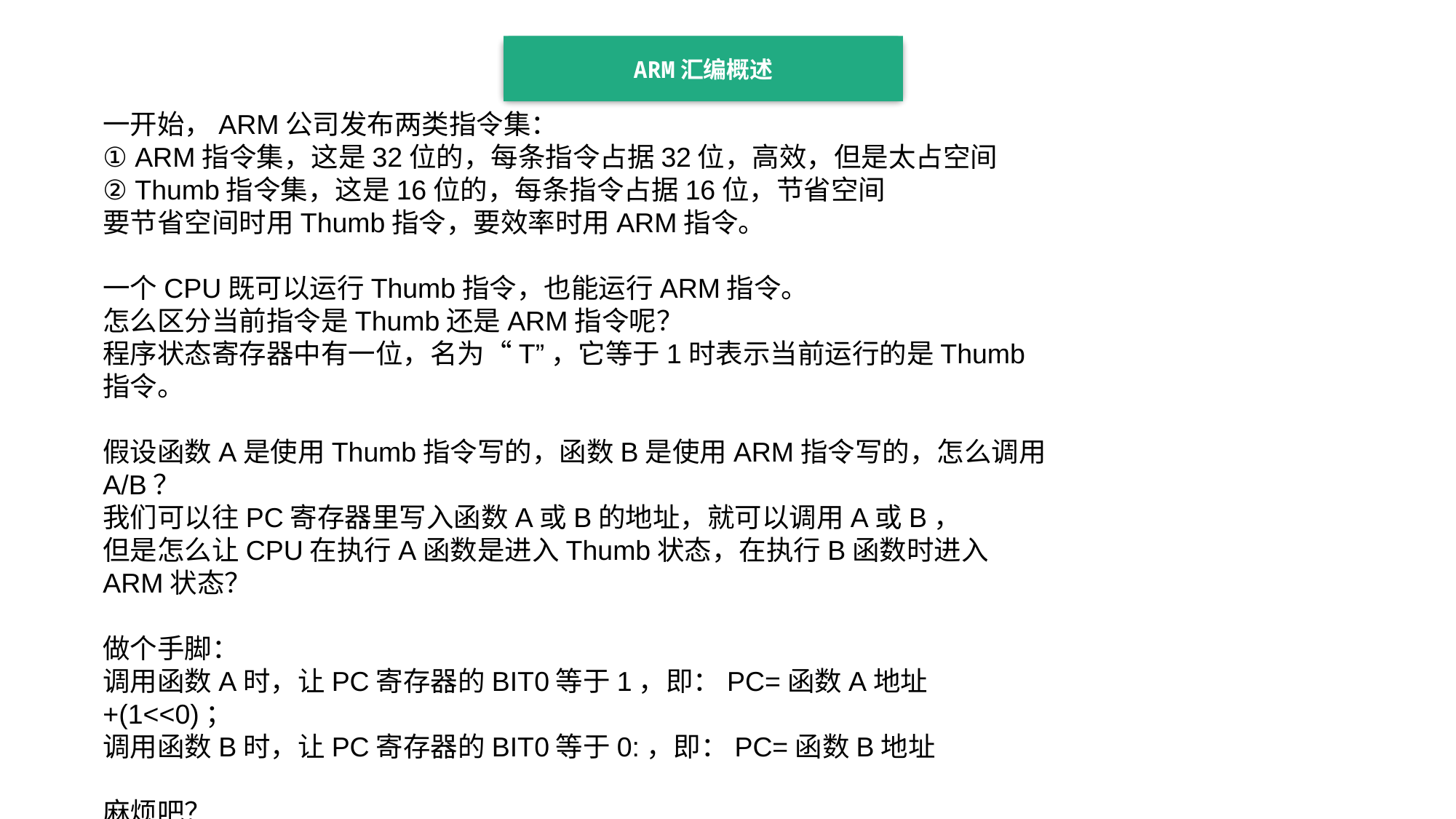

ARM汇编概述

一开始，ARM公司发布两类指令集：
① ARM指令集，这是32位的，每条指令占据32位，高效，但是太占空间
② Thumb指令集，这是16位的，每条指令占据16位，节省空间
要节省空间时用Thumb指令，要效率时用ARM指令。

一个CPU既可以运行Thumb指令，也能运行ARM指令。
怎么区分当前指令是Thumb还是ARM指令呢？
程序状态寄存器中有一位，名为“T”，它等于1时表示当前运行的是Thumb指令。

假设函数A是使用Thumb指令写的，函数B是使用ARM指令写的，怎么调用A/B？
我们可以往PC寄存器里写入函数A或B的地址，就可以调用A或B，
但是怎么让CPU在执行A函数是进入Thumb状态，在执行B函数时进入ARM状态？

做个手脚：
调用函数A时，让PC寄存器的BIT0等于1，即：PC=函数A地址+(1<<0)；
调用函数B时，让PC寄存器的BIT0等于0:，即：PC=函数B地址

麻烦吧？
麻烦！
引入Thumb2指令集，
它支持16位指令、32位指令混合编程。